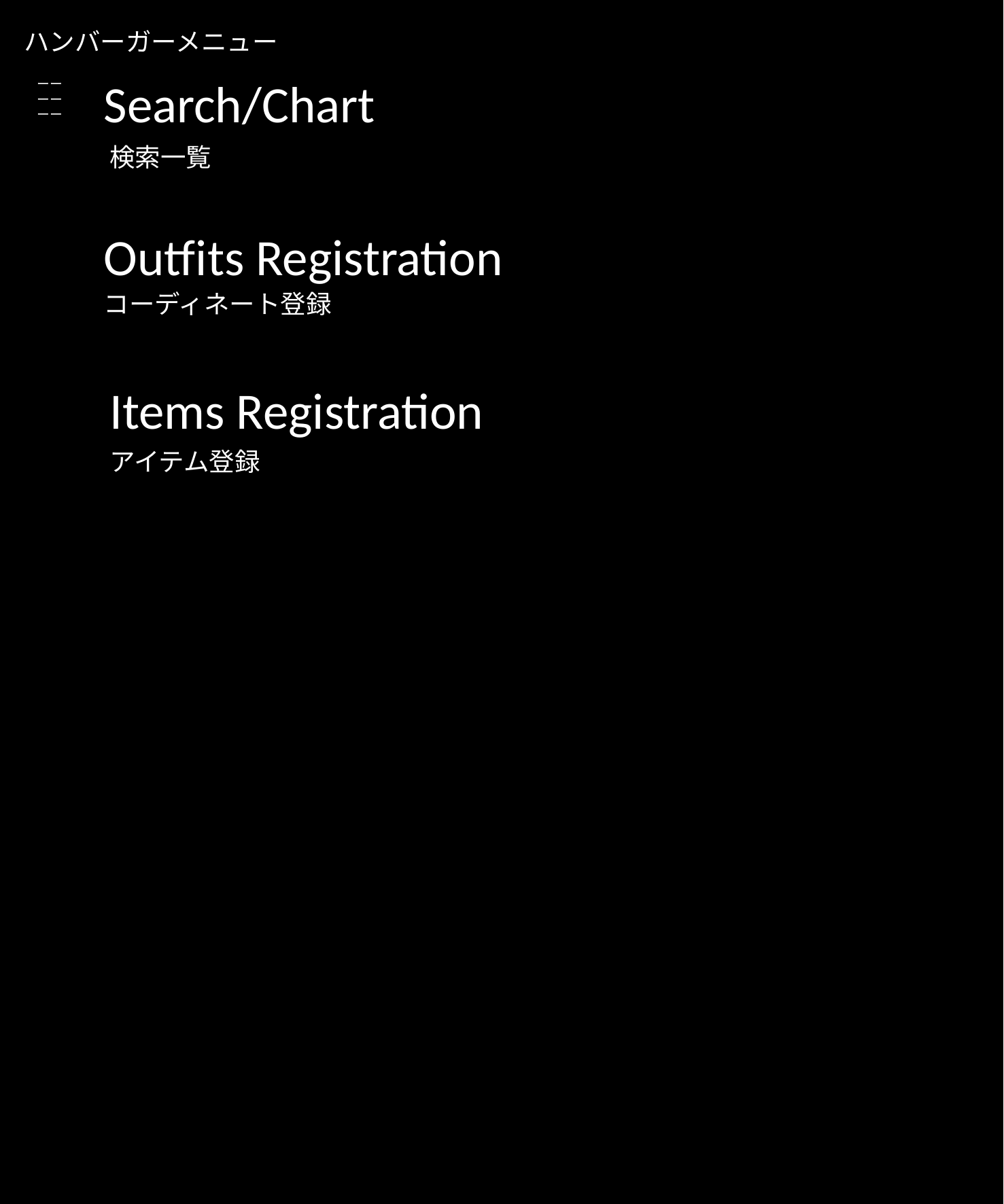

ハンバーガーメニュー
Search/Chart
ーー
ーー
ーー
検索一覧
Outfits Registration
コーディネート登録
Items Registration
アイテム登録